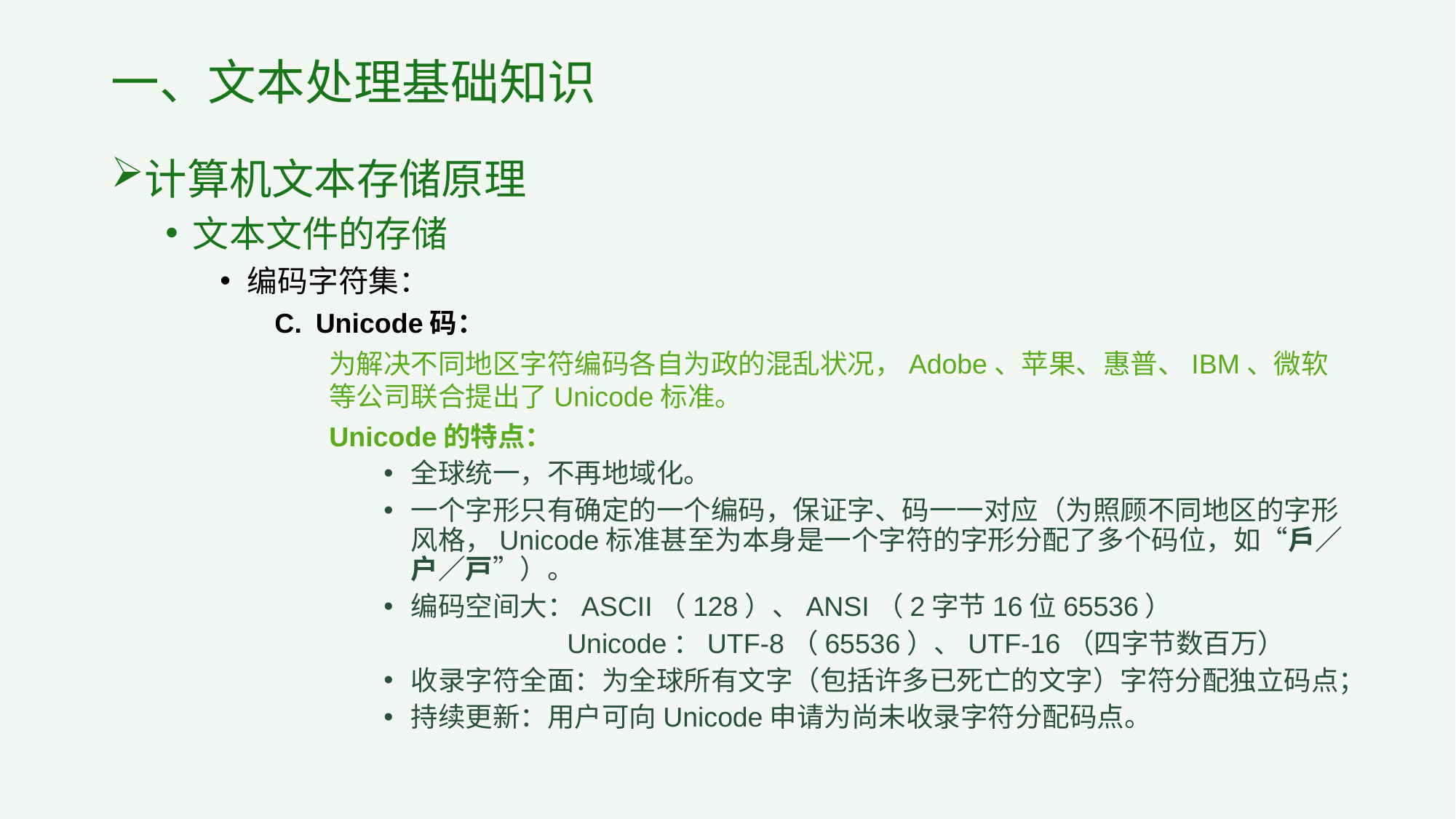

# 一、文本处理基础知识
计算机文本存储原理
文本文件的存储
编码字符集：
Unicode码：
为解决不同地区字符编码各自为政的混乱状况，Adobe、苹果、惠普、IBM、微软等公司联合提出了Unicode标准。
Unicode的特点：
全球统一，不再地域化。
一个字形只有确定的一个编码，保证字、码一一对应（为照顾不同地区的字形风格，Unicode标准甚至为本身是一个字符的字形分配了多个码位，如“戶／户／戸”）。
编码空间大：ASCII（128）、ANSI（2字节16位65536）
                        Unicode：UTF-8（65536）、UTF-16（四字节数百万）
收录字符全面：为全球所有文字（包括许多已死亡的文字）字符分配独立码点；
持续更新：用户可向Unicode申请为尚未收录字符分配码点。